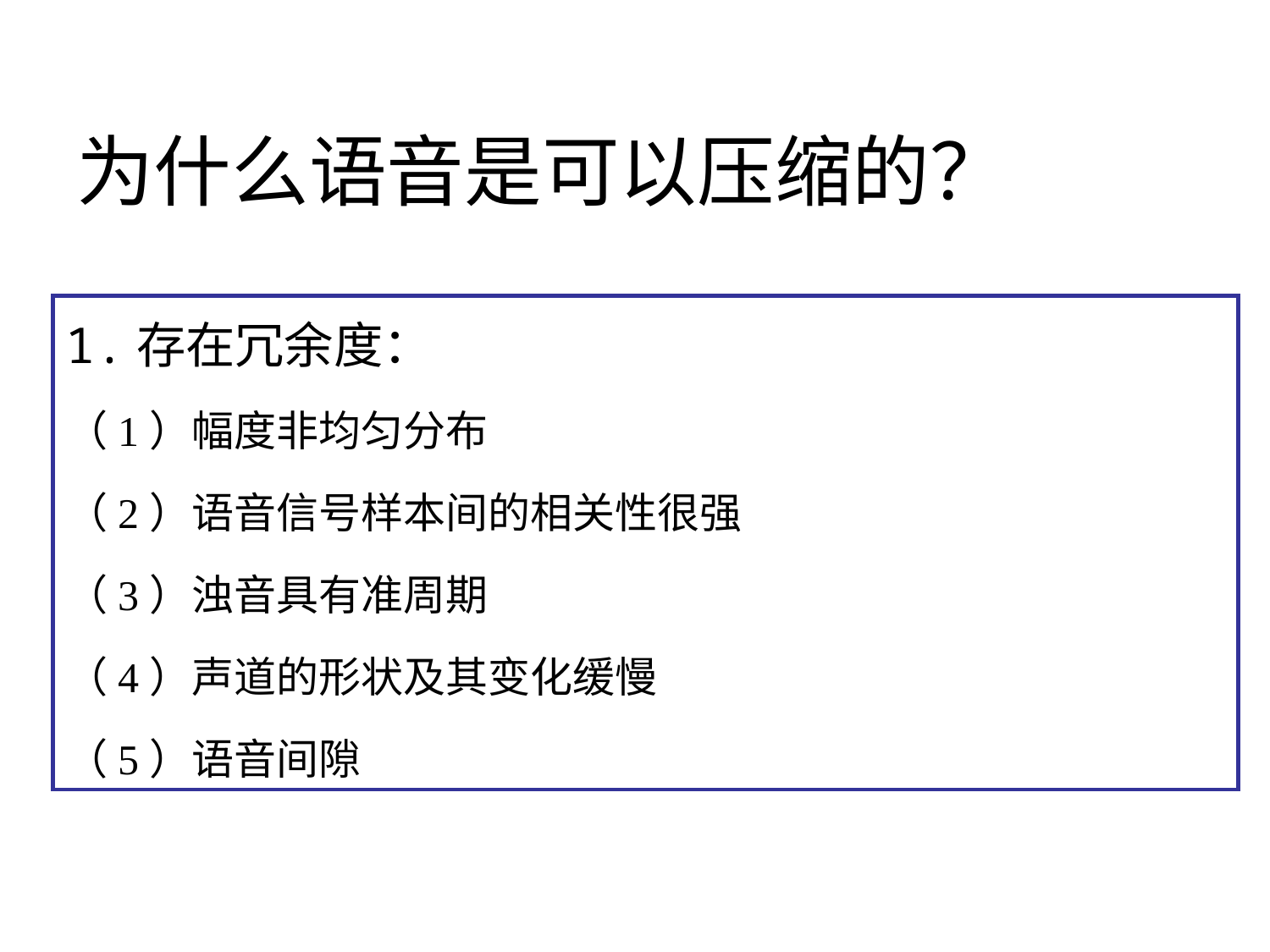

为什么语音是可以压缩的？

1.存在冗余度：
（1）幅度非均匀分布
（2）语音信号样本间的相关性很强
（3）浊音具有准周期
（4）声道的形状及其变化缓慢
（5）语音间隙